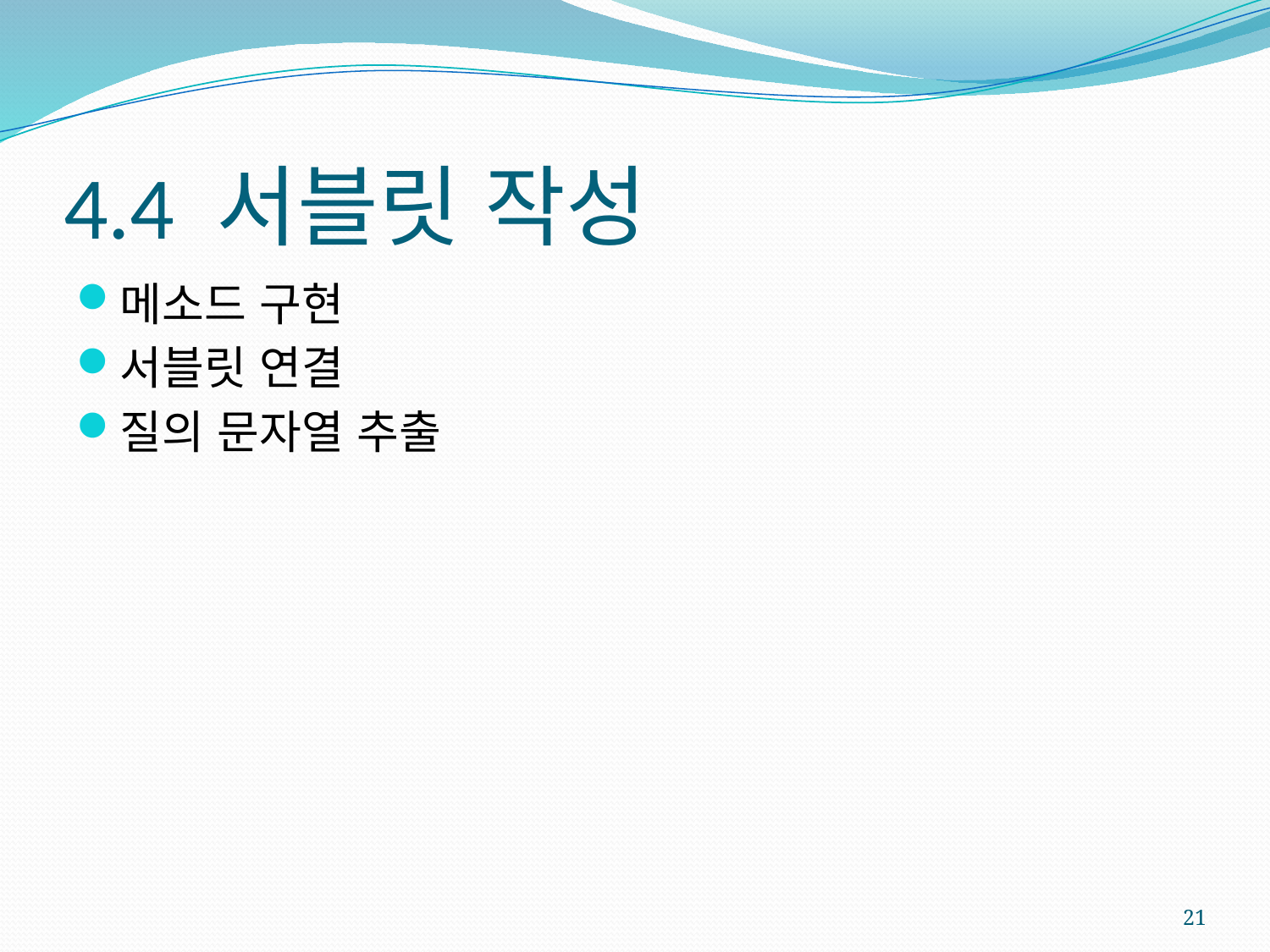

# 4.4 서블릿 작성
메소드 구현
서블릿 연결
질의 문자열 추출
21